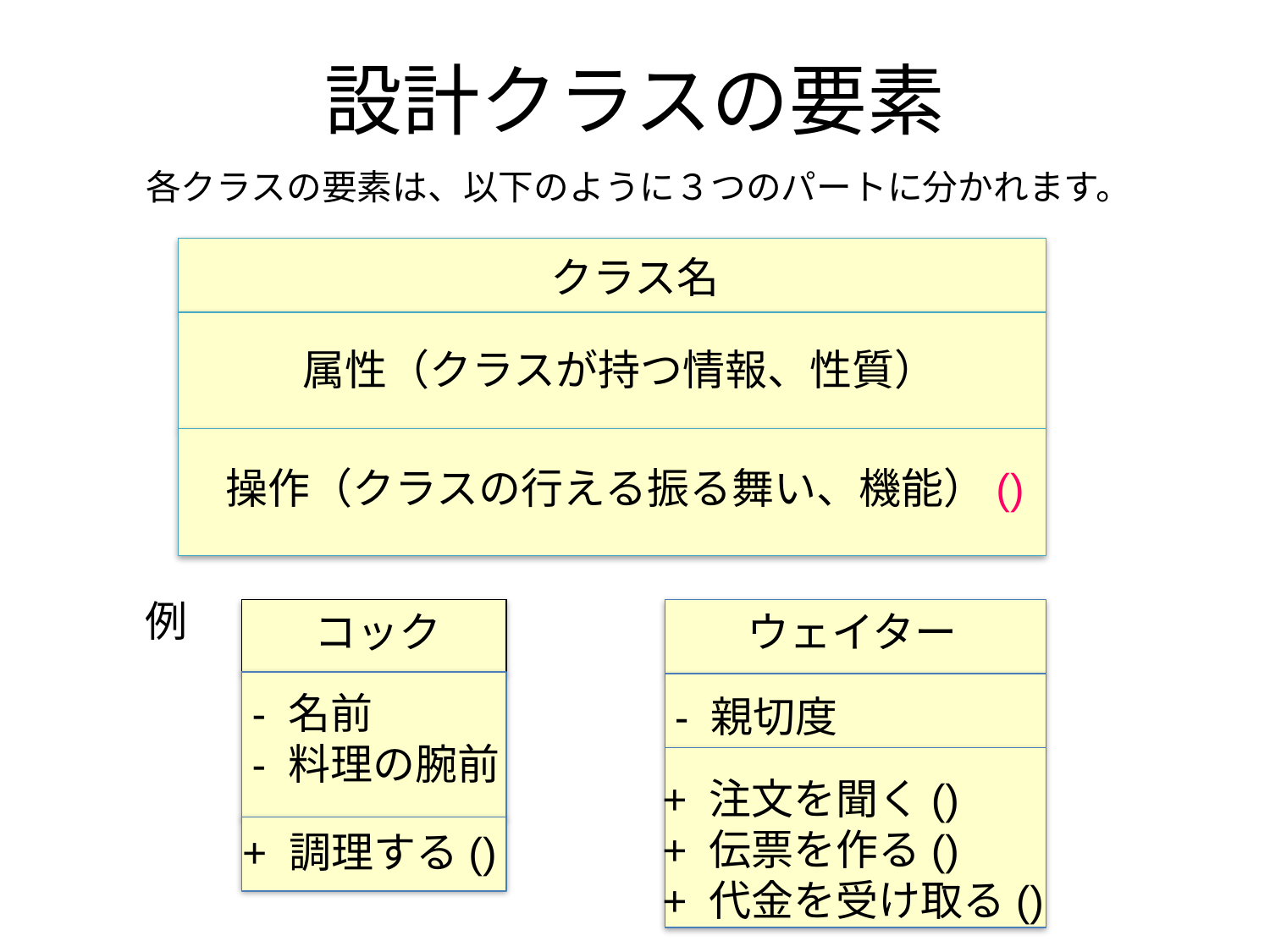

# 設計クラスの要素
各クラスの要素は、以下のように３つのパートに分かれます。

クラス名

 属性（クラスが持つ情報、性質）

 操作（クラスの行える振る舞い、機能）()
例

コック

ウェイター

- 名前
- 料理の腕前
- 親切度

+ 注文を聞く()
+ 伝票を作る()
+ 代金を受け取る()

+ 調理する()